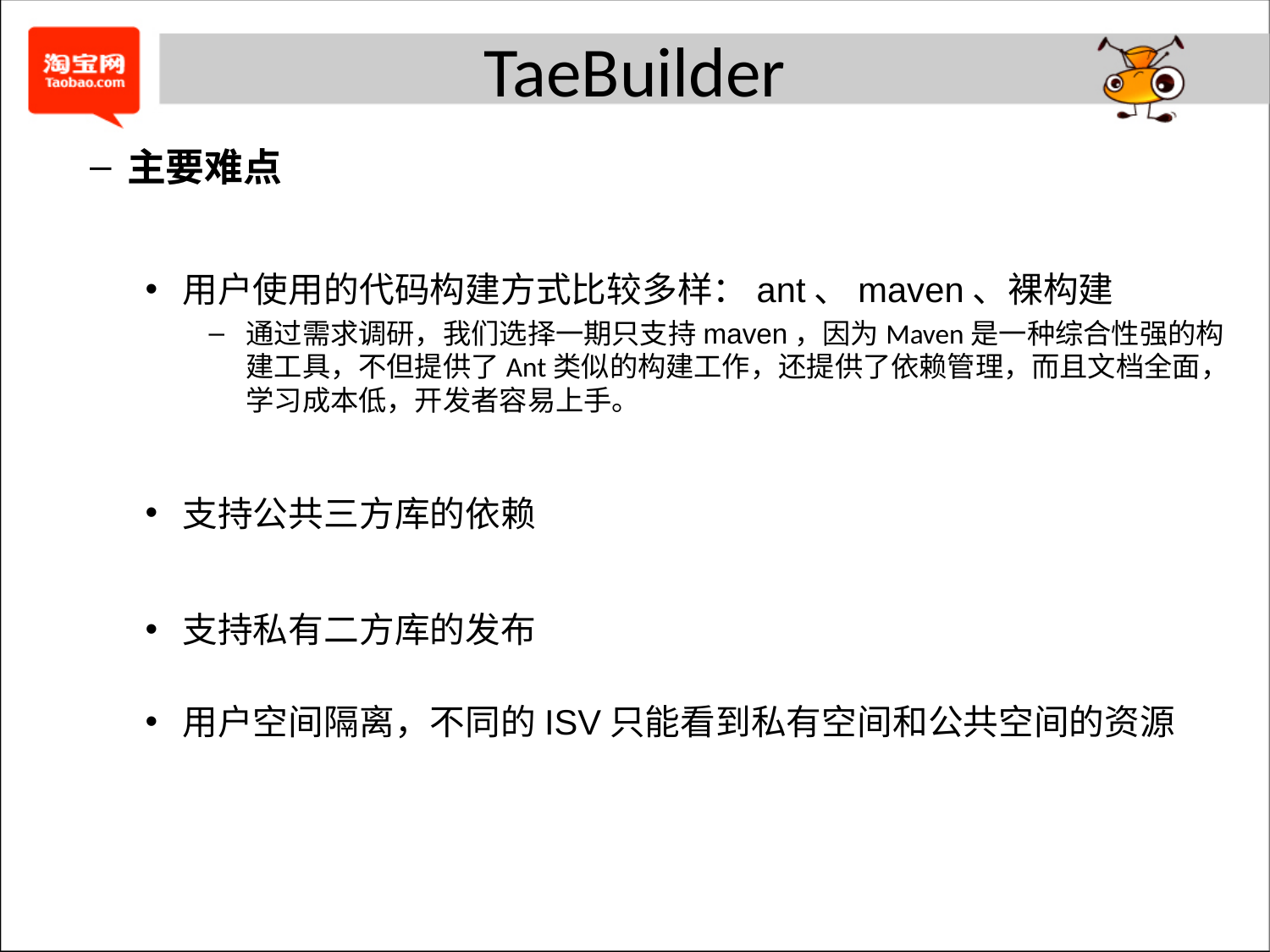

# TaeBuilder
主要难点

用户使用的代码构建方式比较多样：ant、maven、裸构建
通过需求调研，我们选择一期只支持maven，因为Maven是一种综合性强的构建工具，不但提供了Ant类似的构建工作，还提供了依赖管理，而且文档全面，学习成本低，开发者容易上手。

支持公共三方库的依赖

支持私有二方库的发布
用户空间隔离，不同的ISV只能看到私有空间和公共空间的资源